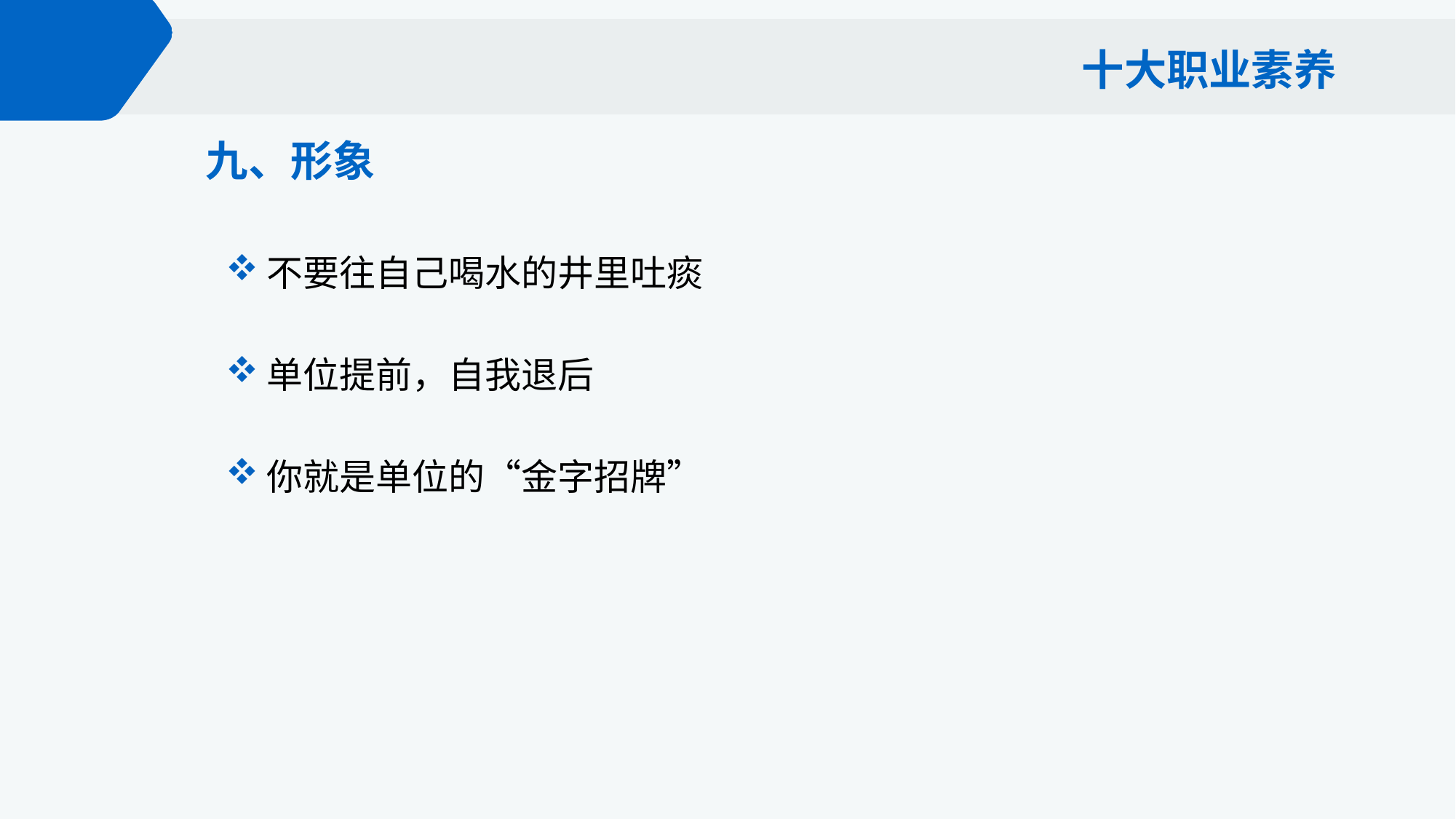

十大职业素养
九、形象
不要往自己喝水的井里吐痰

单位提前，自我退后

你就是单位的“金字招牌”